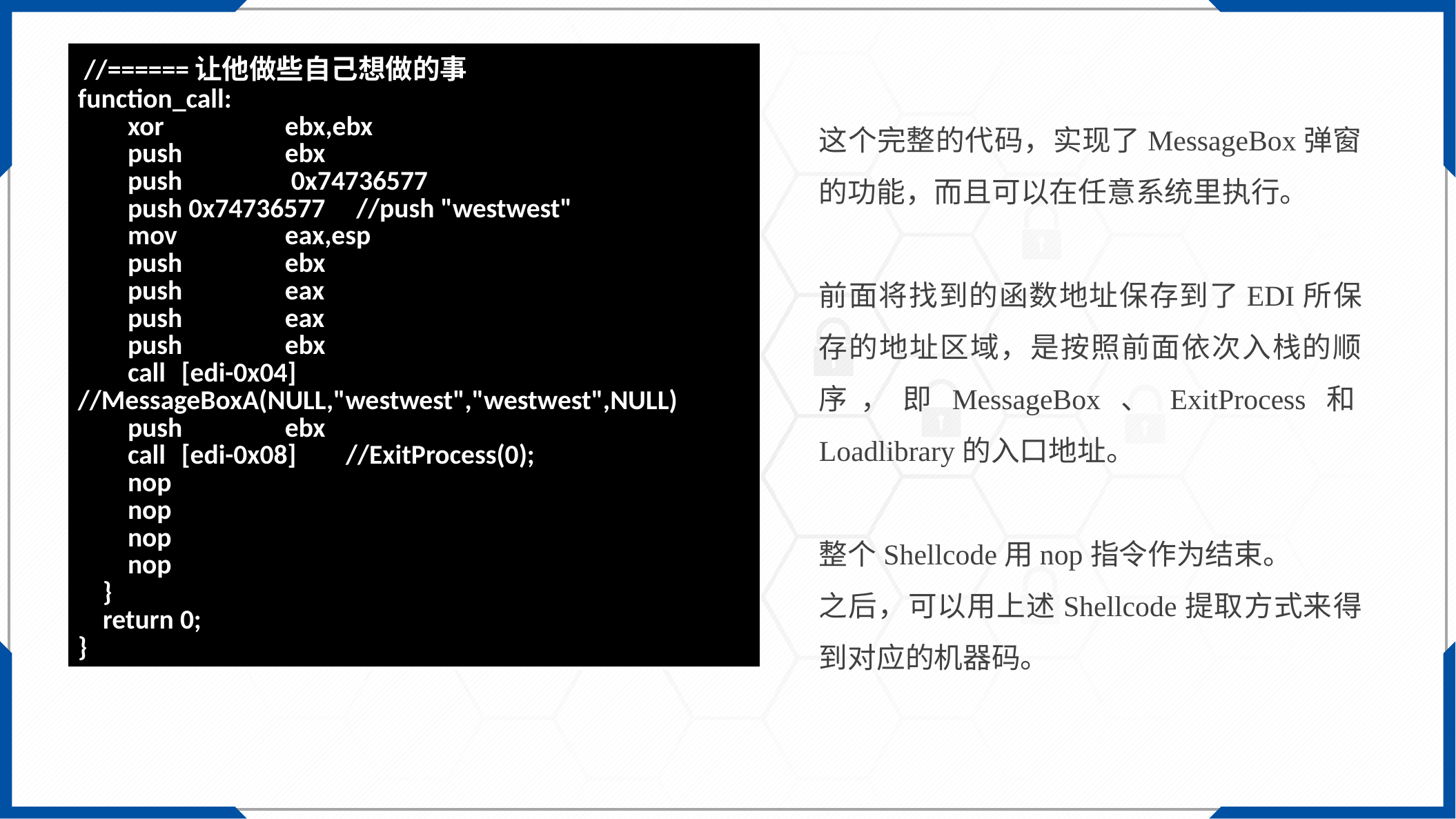

| //======让他做些自己想做的事 function\_call: xor ebx,ebx push ebx push 0x74736577 push 0x74736577 //push "westwest" mov eax,esp push ebx push eax push eax push ebx call [edi-0x04] //MessageBoxA(NULL,"westwest","westwest",NULL) push ebx call [edi-0x08] //ExitProcess(0); nop nop nop nop } return 0; } |
| --- |
这个完整的代码，实现了MessageBox弹窗的功能，而且可以在任意系统里执行。

前面将找到的函数地址保存到了EDI所保存的地址区域，是按照前面依次入栈的顺序，即MessageBox、ExitProcess和Loadlibrary的入口地址。

整个Shellcode用nop指令作为结束。
之后，可以用上述Shellcode提取方式来得到对应的机器码。